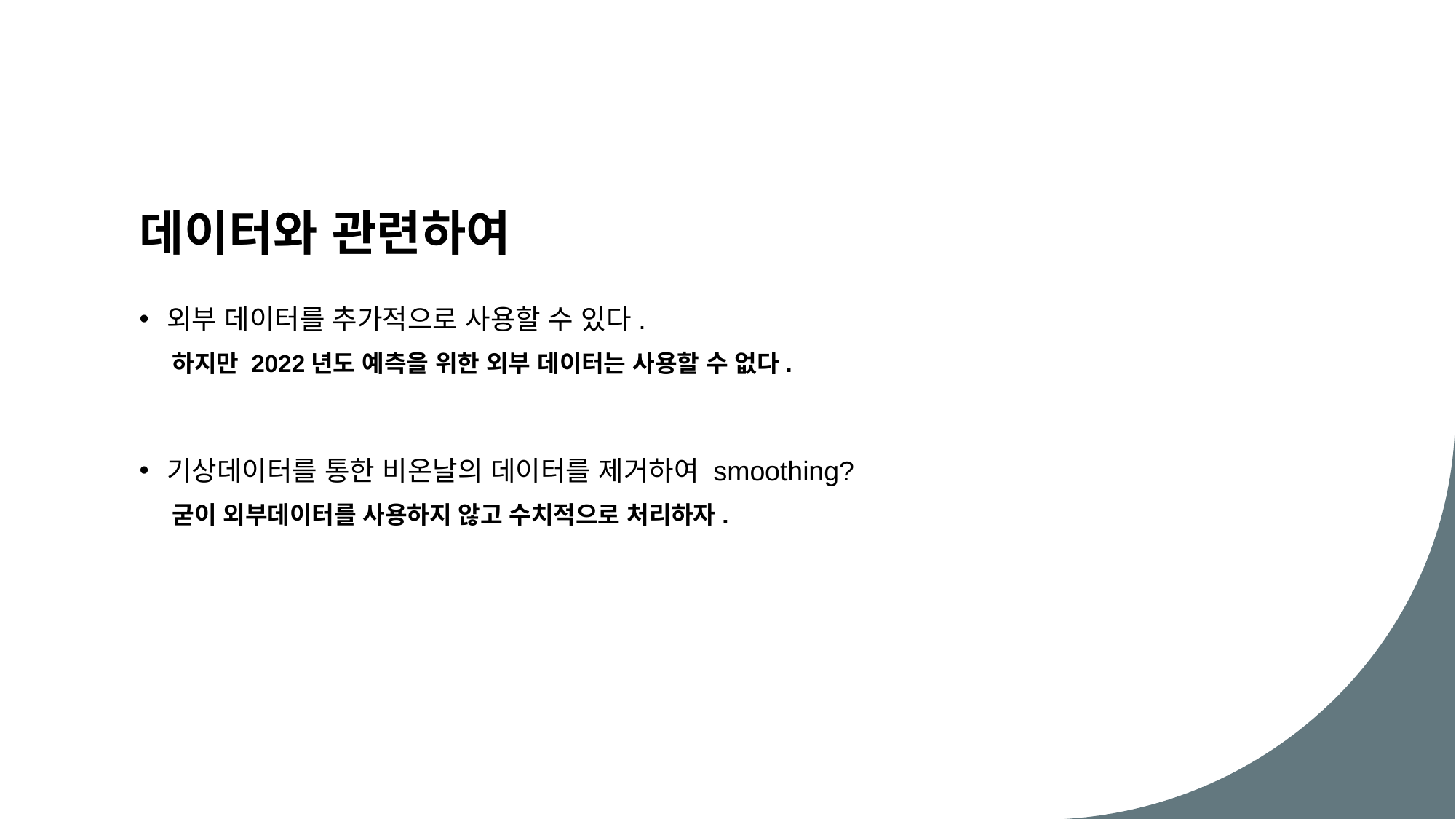

# 데이터와 관련하여
외부 데이터를 추가적으로 사용할 수 있다.
하지만 2022년도 예측을 위한 외부 데이터는 사용할 수 없다.

기상데이터를 통한 비온날의 데이터를 제거하여 smoothing?
굳이 외부데이터를 사용하지 않고 수치적으로 처리하자.